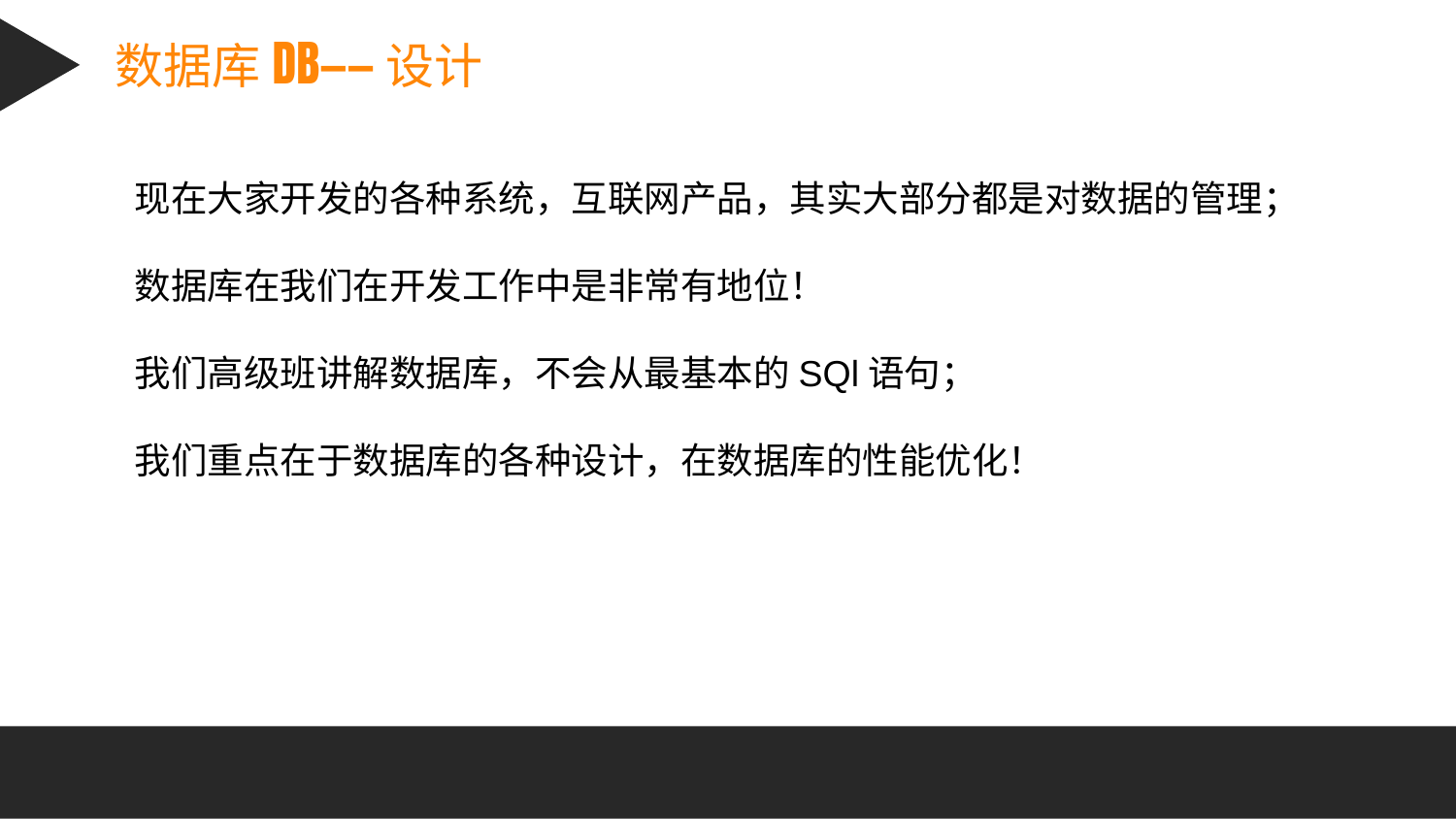

数据库DB——设计
现在大家开发的各种系统，互联网产品，其实大部分都是对数据的管理；

数据库在我们在开发工作中是非常有地位！

我们高级班讲解数据库，不会从最基本的SQl语句；

我们重点在于数据库的各种设计，在数据库的性能优化！